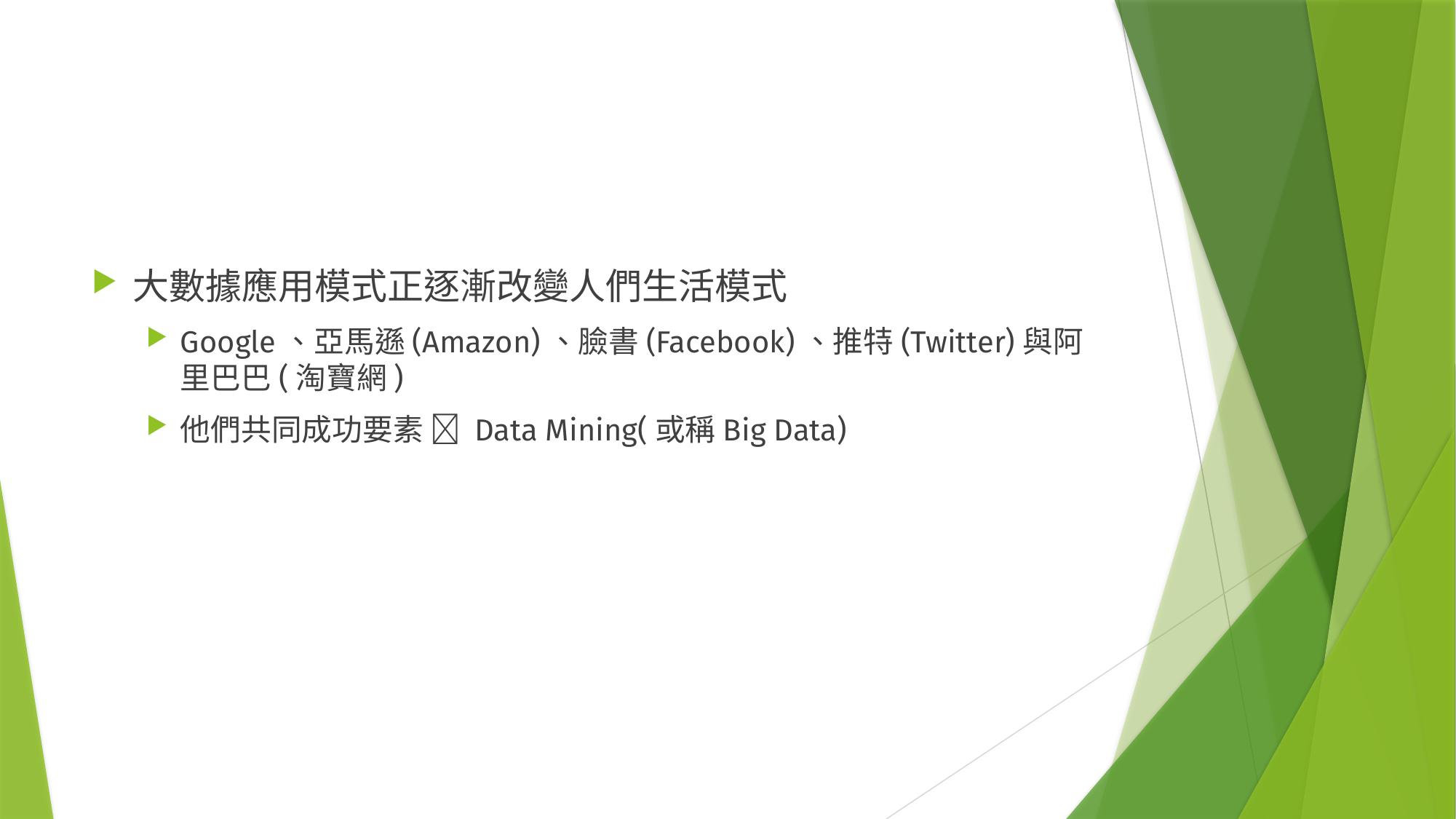

#
大數據應用模式正逐漸改變人們生活模式
Google、亞馬遜(Amazon)、臉書(Facebook)、推特(Twitter)與阿里巴巴(淘寶網)
他們共同成功要素 → Data Mining(或稱Big Data)